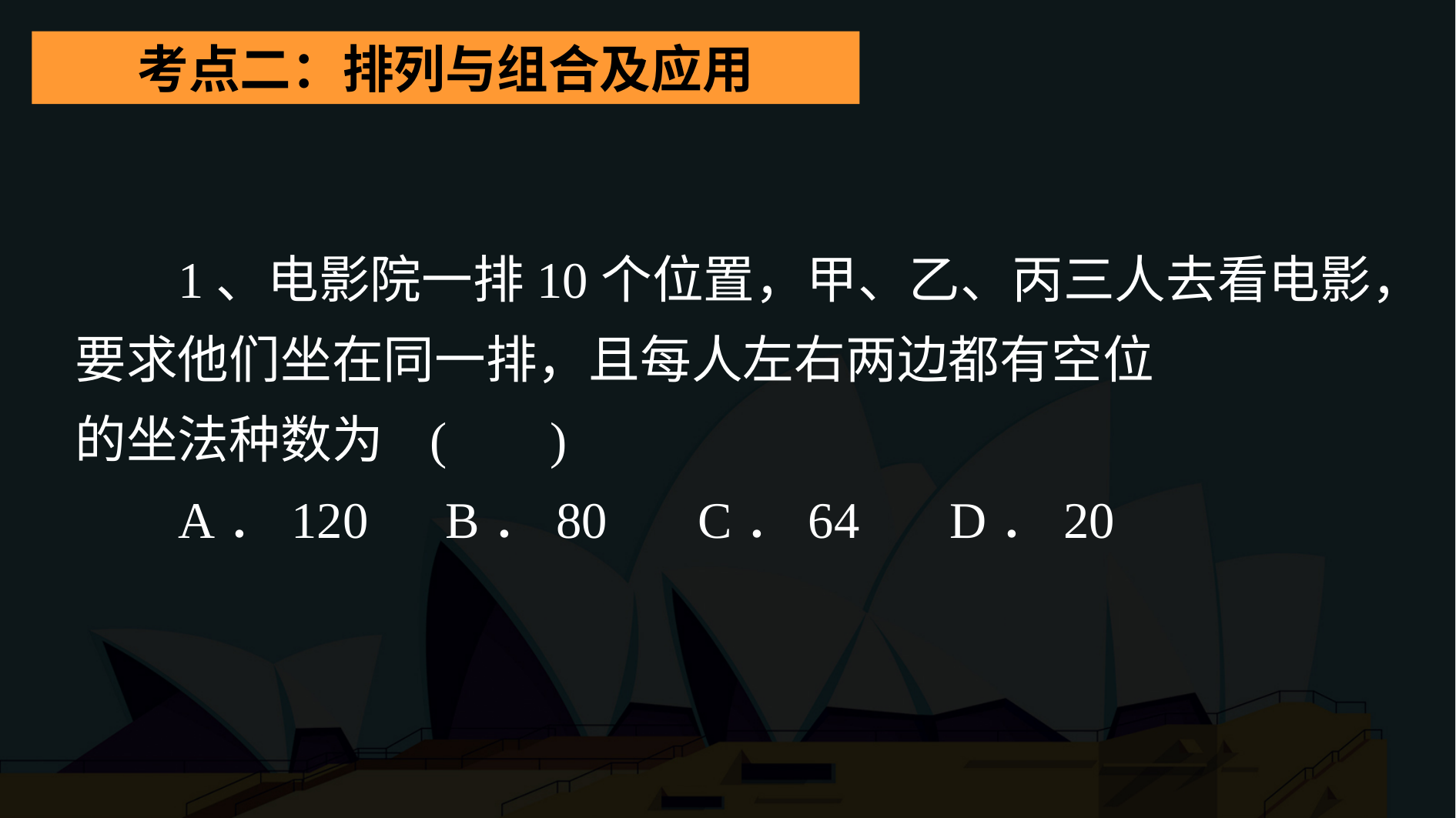

考点二：排列与组合及应用
        1、电影院一排10个位置，甲、乙、丙三人去看电影，要求他们坐在同一排，且每人左右两边都有空位
的坐法种数为   (        )
        A．120      B．80       C．64       D．20